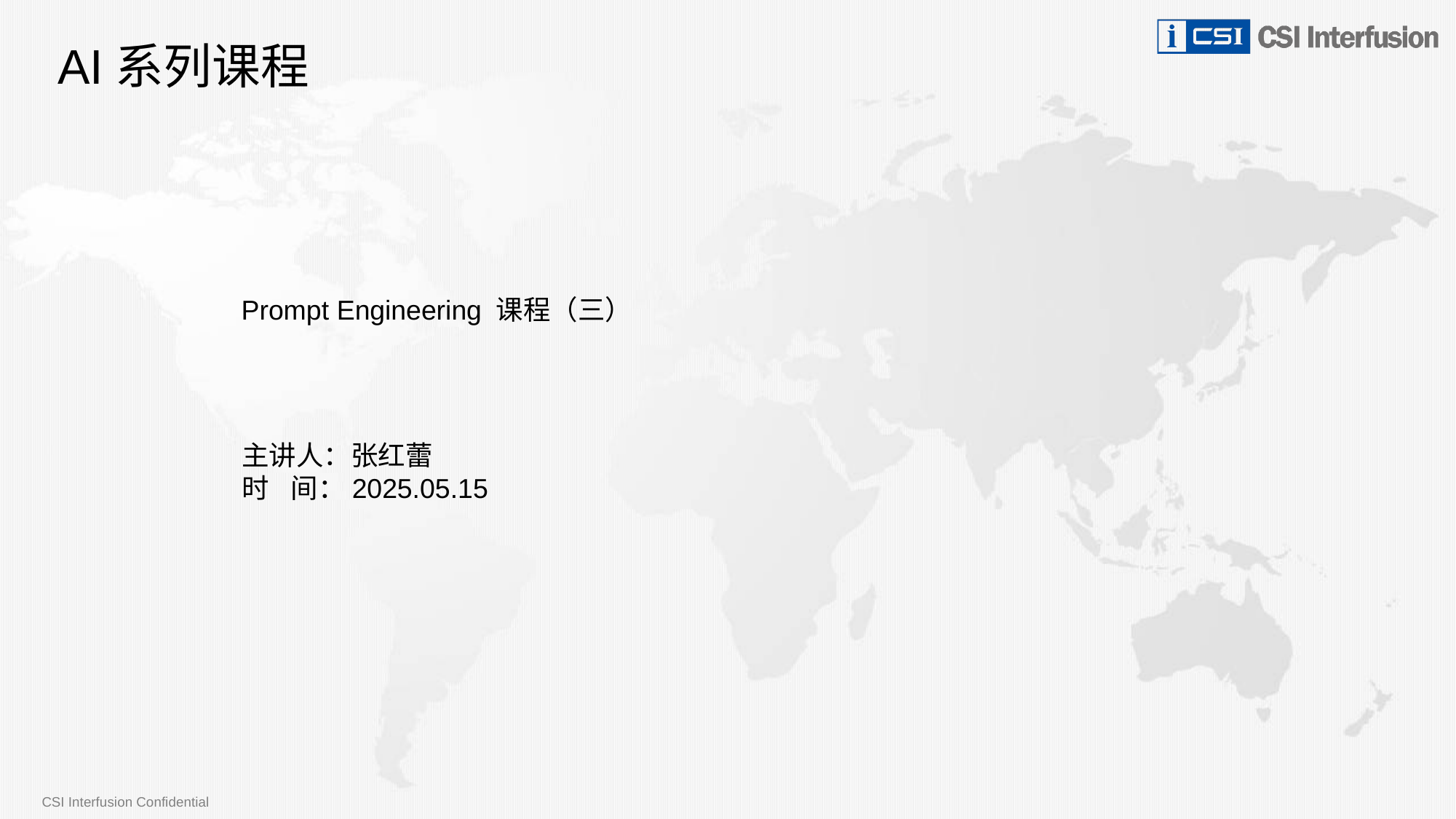

AI系列课程
Prompt Engineering 课程（三）
主讲人：张红蕾
时       间：2025.05.15